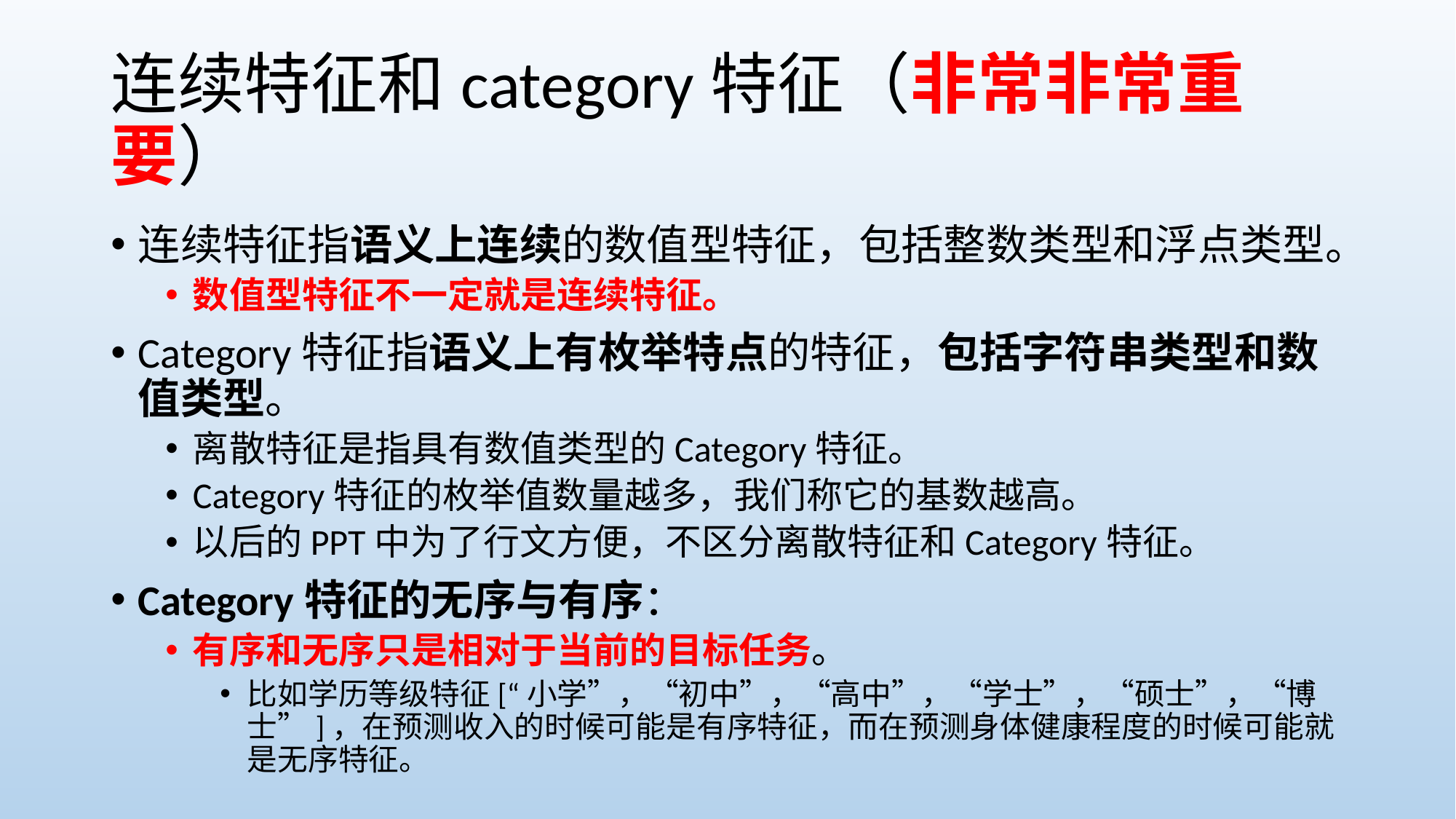

# 连续特征和category特征（非常非常重要）
连续特征指语义上连续的数值型特征，包括整数类型和浮点类型。
数值型特征不一定就是连续特征。
Category特征指语义上有枚举特点的特征，包括字符串类型和数值类型。
离散特征是指具有数值类型的Category特征。
Category特征的枚举值数量越多，我们称它的基数越高。
以后的PPT中为了行文方便，不区分离散特征和Category特征。
Category特征的无序与有序：
有序和无序只是相对于当前的目标任务。
比如学历等级特征[“小学”，“初中”，“高中”，“学士”，“硕士”，“博士”]，在预测收入的时候可能是有序特征，而在预测身体健康程度的时候可能就是无序特征。